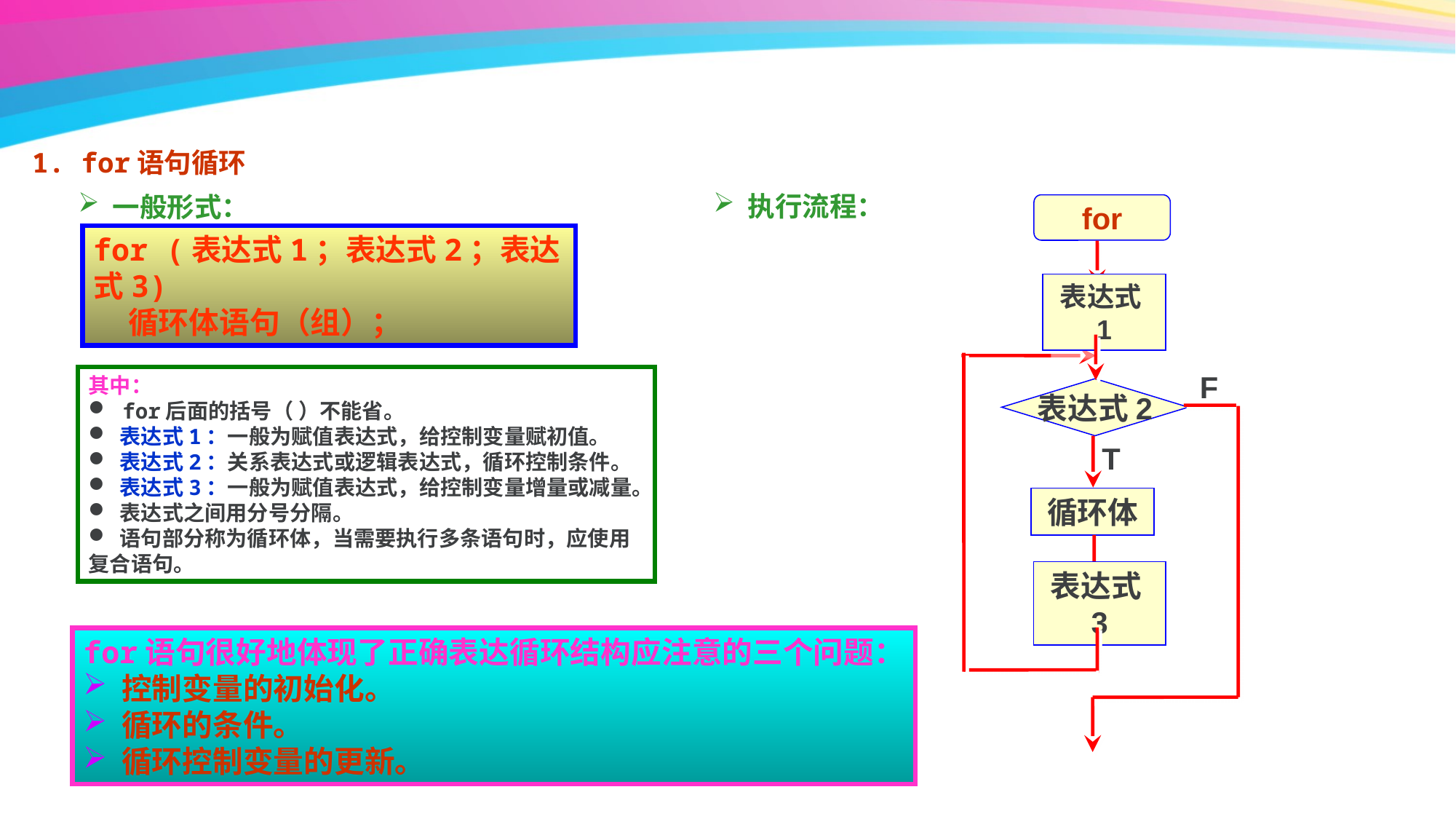

1. for语句循环
 执行流程：
 一般形式：
for

表达式1

表达式2

循环体

表达式3

F
T
for (表达式1；表达式2；表达式3)
    循环体语句（组）；
其中：
 for后面的括号（ ）不能省。
 表达式1：一般为赋值表达式，给控制变量赋初值。
 表达式2：关系表达式或逻辑表达式，循环控制条件。
 表达式3：一般为赋值表达式，给控制变量增量或减量。
 表达式之间用分号分隔。
 语句部分称为循环体，当需要执行多条语句时，应使用复合语句。
for语句很好地体现了正确表达循环结构应注意的三个问题：
 控制变量的初始化。
 循环的条件。
 循环控制变量的更新。